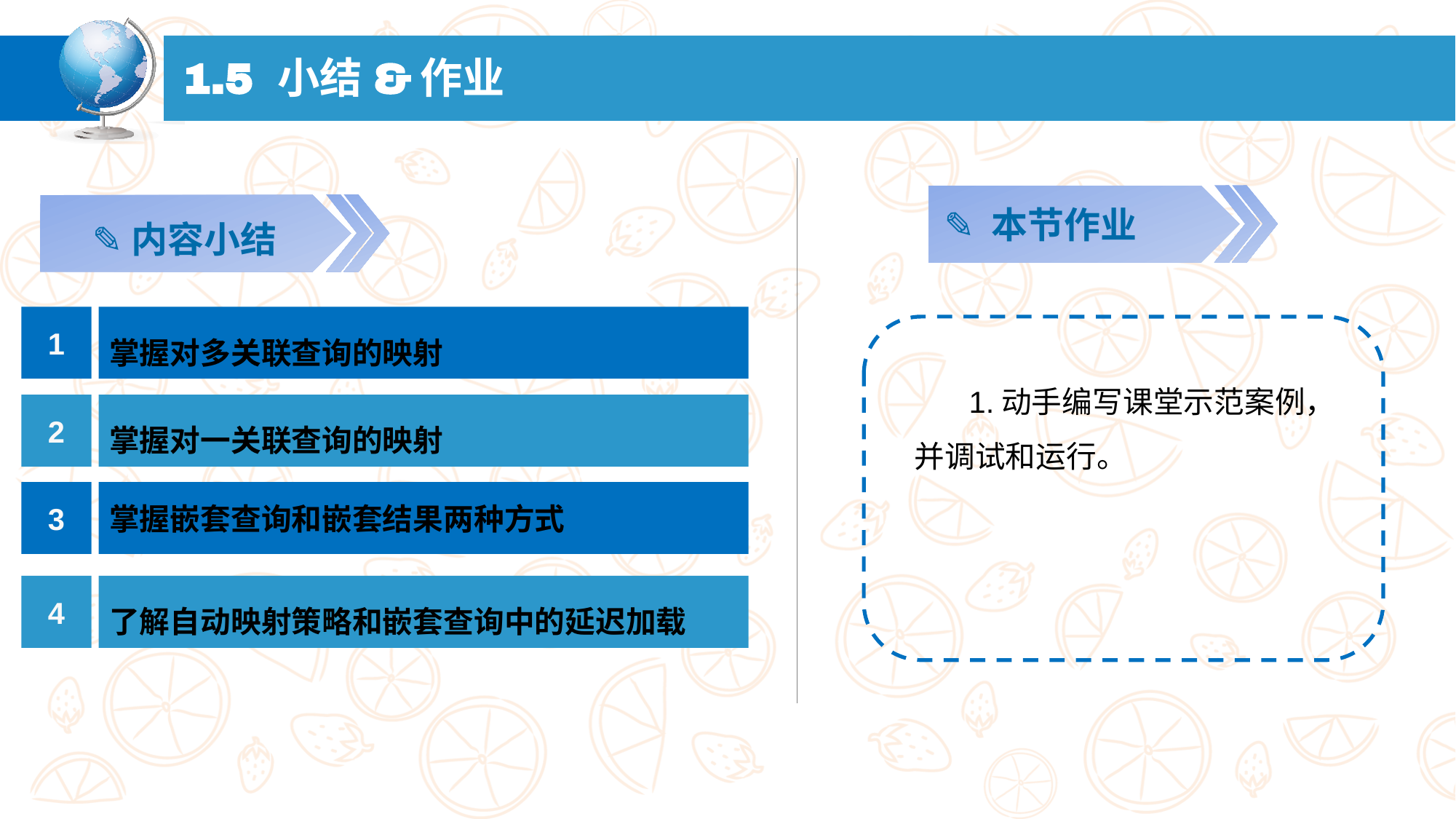

# 1.5 小结&作业

✎ 本节作业

✎内容小结
1
掌握对多关联查询的映射

1.动手编写课堂示范案例，并调试和运行。
2
掌握对一关联查询的映射
3
掌握嵌套查询和嵌套结果两种方式
4
了解自动映射策略和嵌套查询中的延迟加载